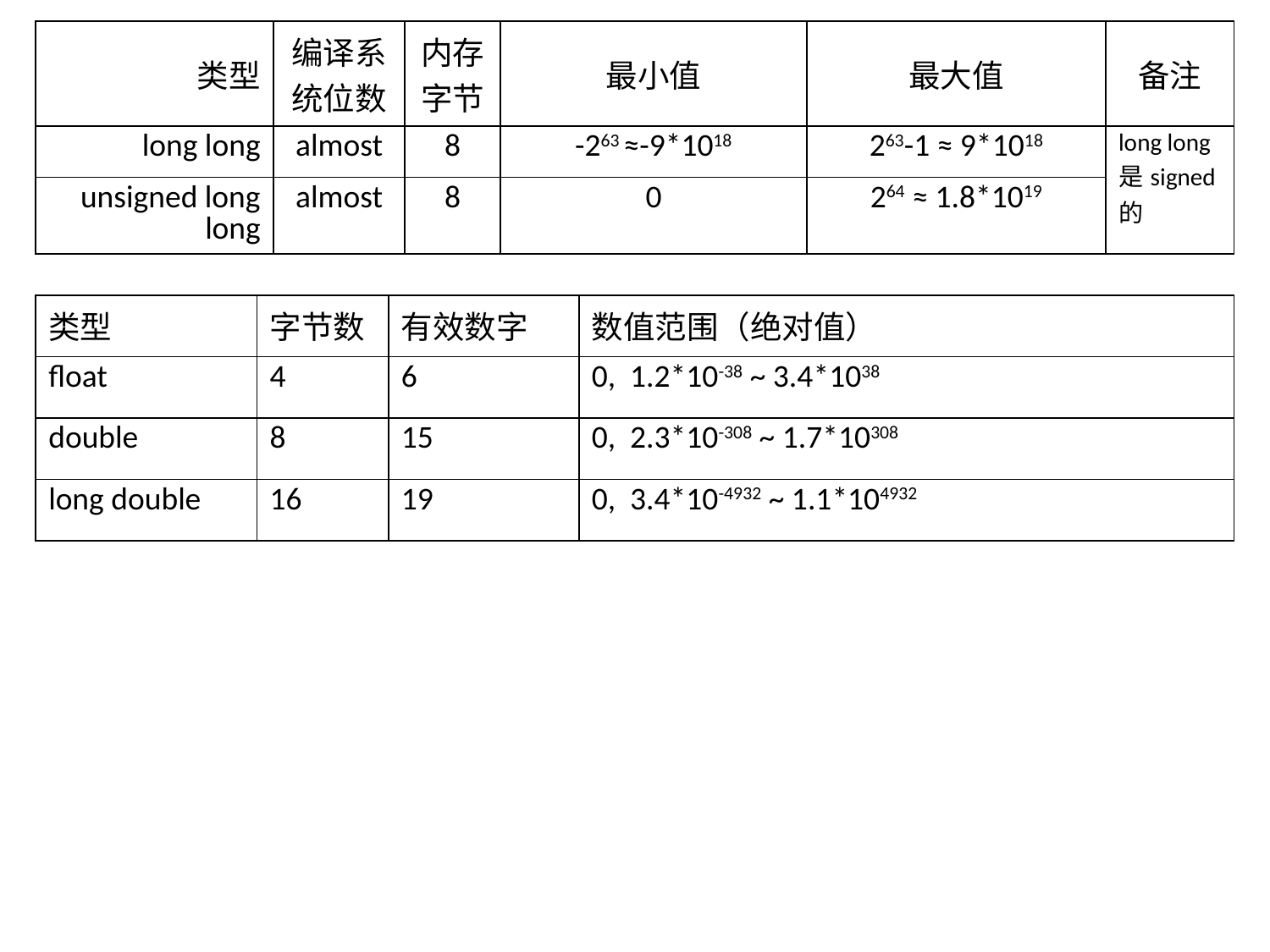

| 类型 | 编译系统位数 | 内存字节 | 最小值 | 最大值 | 备注 |
| --- | --- | --- | --- | --- | --- |
| long long | almost | 8 | -263 ≈-9\*1018 | 263-1 ≈ 9\*1018 | long long 是signed的 |
| unsigned long long | almost | 8 | 0 | 264 ≈ 1.8\*1019 |  |
| 类型 | 字节数 | 有效数字 | 数值范围（绝对值） |
| --- | --- | --- | --- |
| float | 4 | 6 | 0, 1.2\*10-38 ~ 3.4\*1038 |
| double | 8 | 15 | 0, 2.3\*10-308 ~ 1.7\*10308 |
| long double | 16 | 19 | 0, 3.4\*10-4932 ~ 1.1\*104932 |